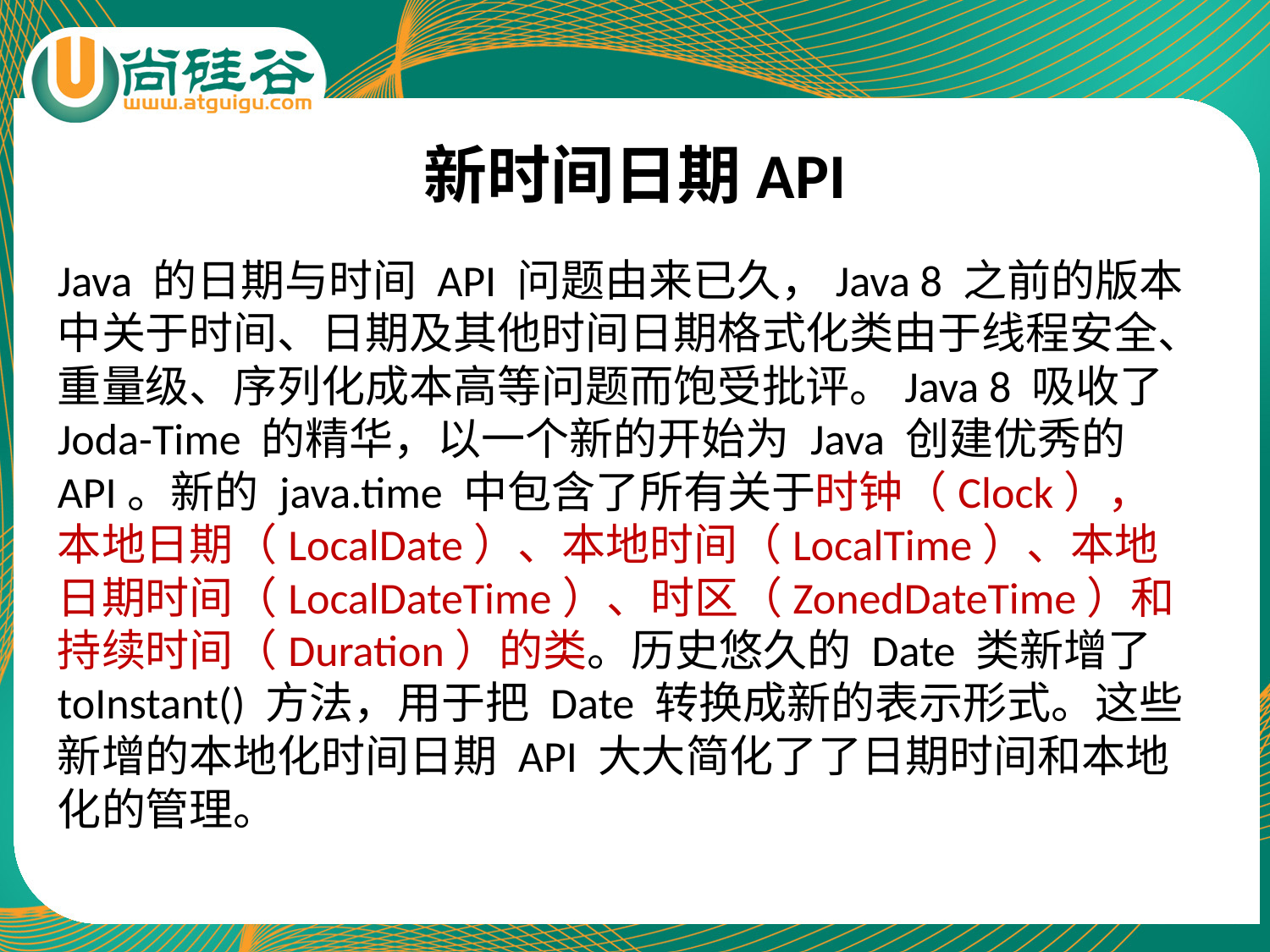

新时间日期API
Java 的日期与时间 API 问题由来已久，Java 8 之前的版本中关于时间、日期及其他时间日期格式化类由于线程安全、重量级、序列化成本高等问题而饱受批评。Java 8 吸收了 Joda-Time 的精华，以一个新的开始为 Java 创建优秀的 API。新的 java.time 中包含了所有关于时钟（Clock），本地日期（LocalDate）、本地时间（LocalTime）、本地日期时间（LocalDateTime）、时区（ZonedDateTime）和持续时间（Duration）的类。历史悠久的 Date 类新增了 toInstant() 方法，用于把 Date 转换成新的表示形式。这些新增的本地化时间日期 API 大大简化了了日期时间和本地化的管理。